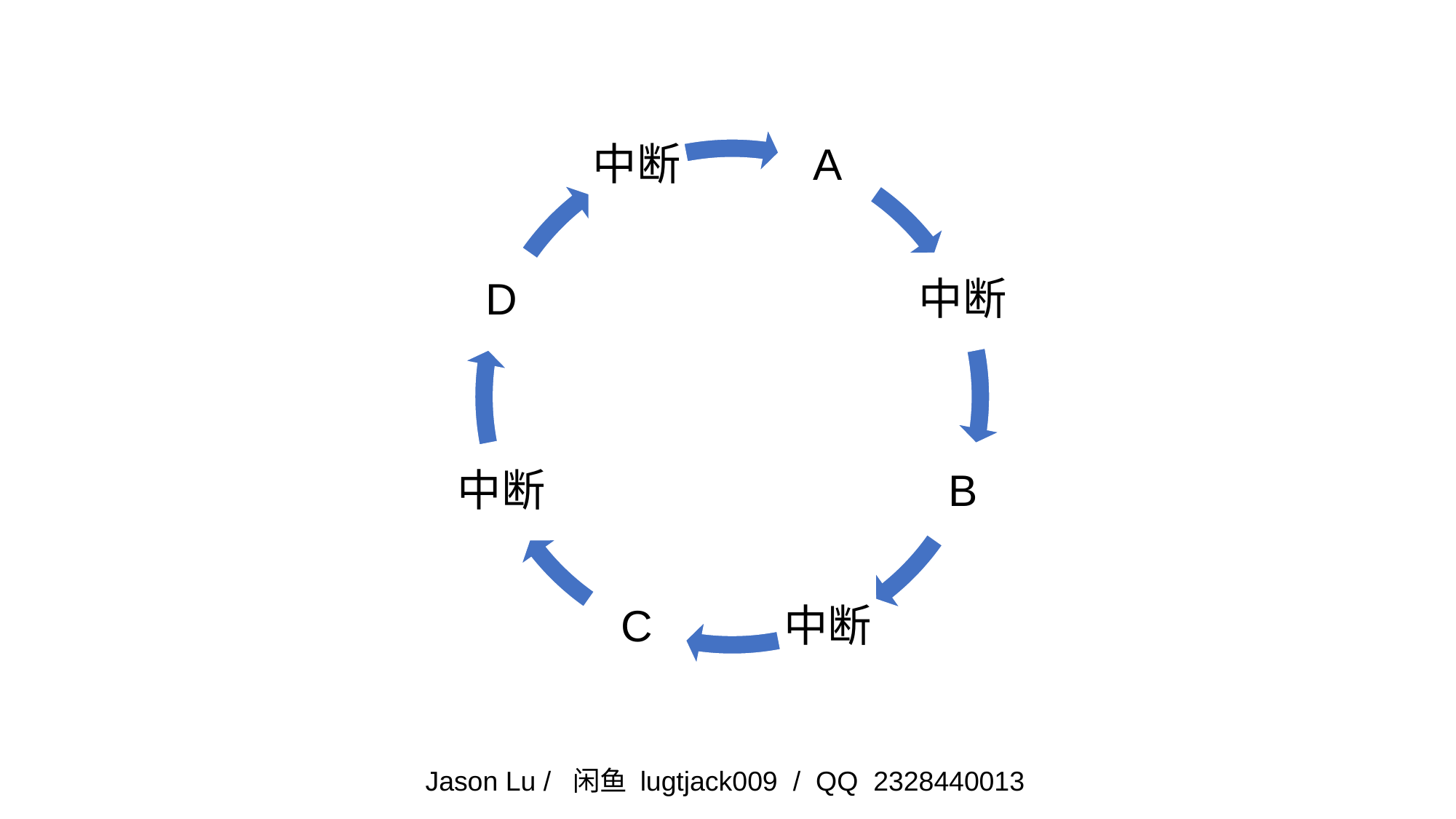

A
中断
B
中断
C
中断
D
中断